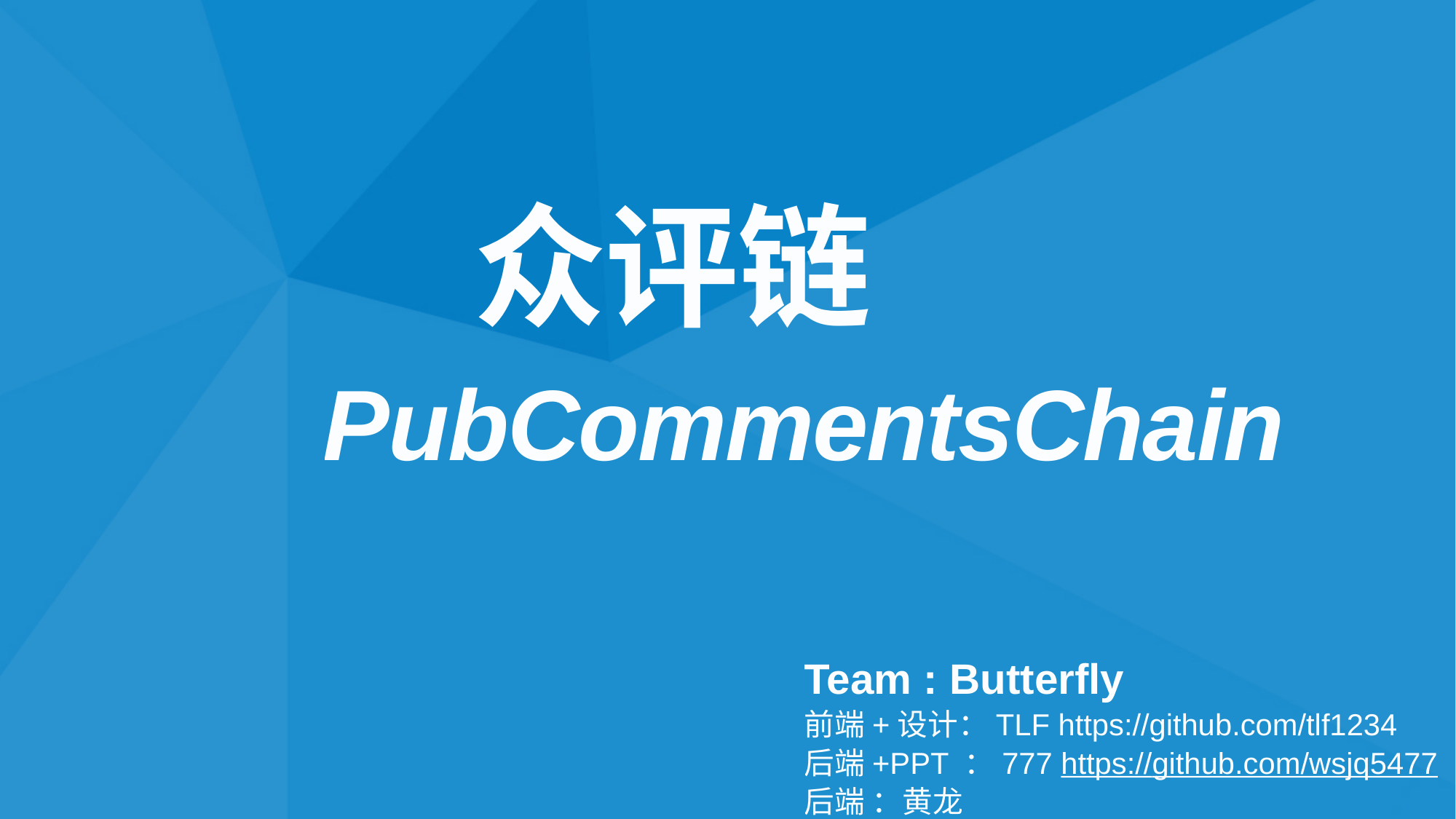

# 众评链 					     PubCommentsChain

Team : Butterfly
前端+设计：TLF https://github.com/tlf1234
后端+PPT ：777 https://github.com/wsjq5477
后端 ：黄龙